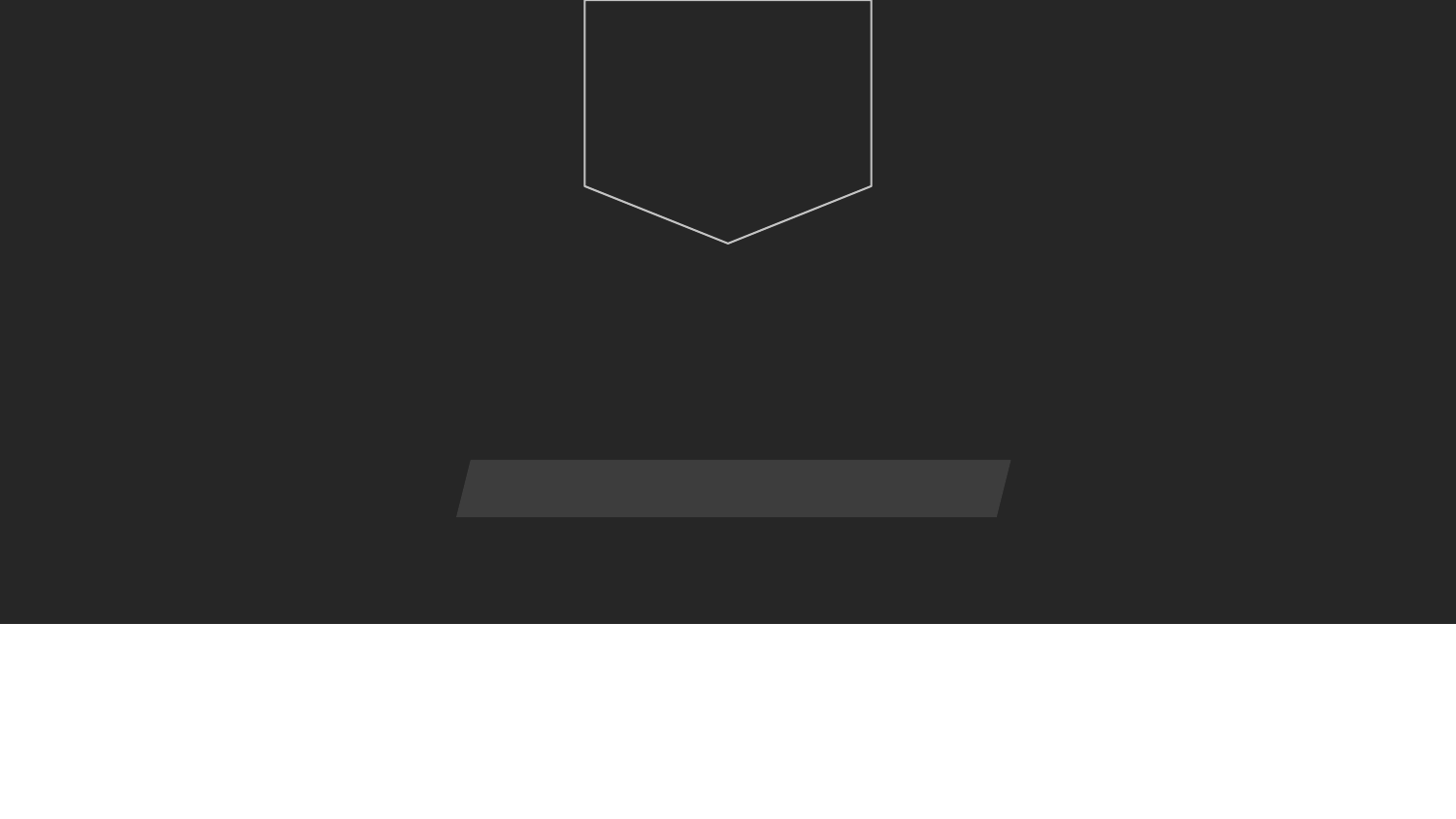

멀티캠퍼스
강우람
김호현
김희대
냉장고를 부탁해

JDBC 팀 프로젝트 #1